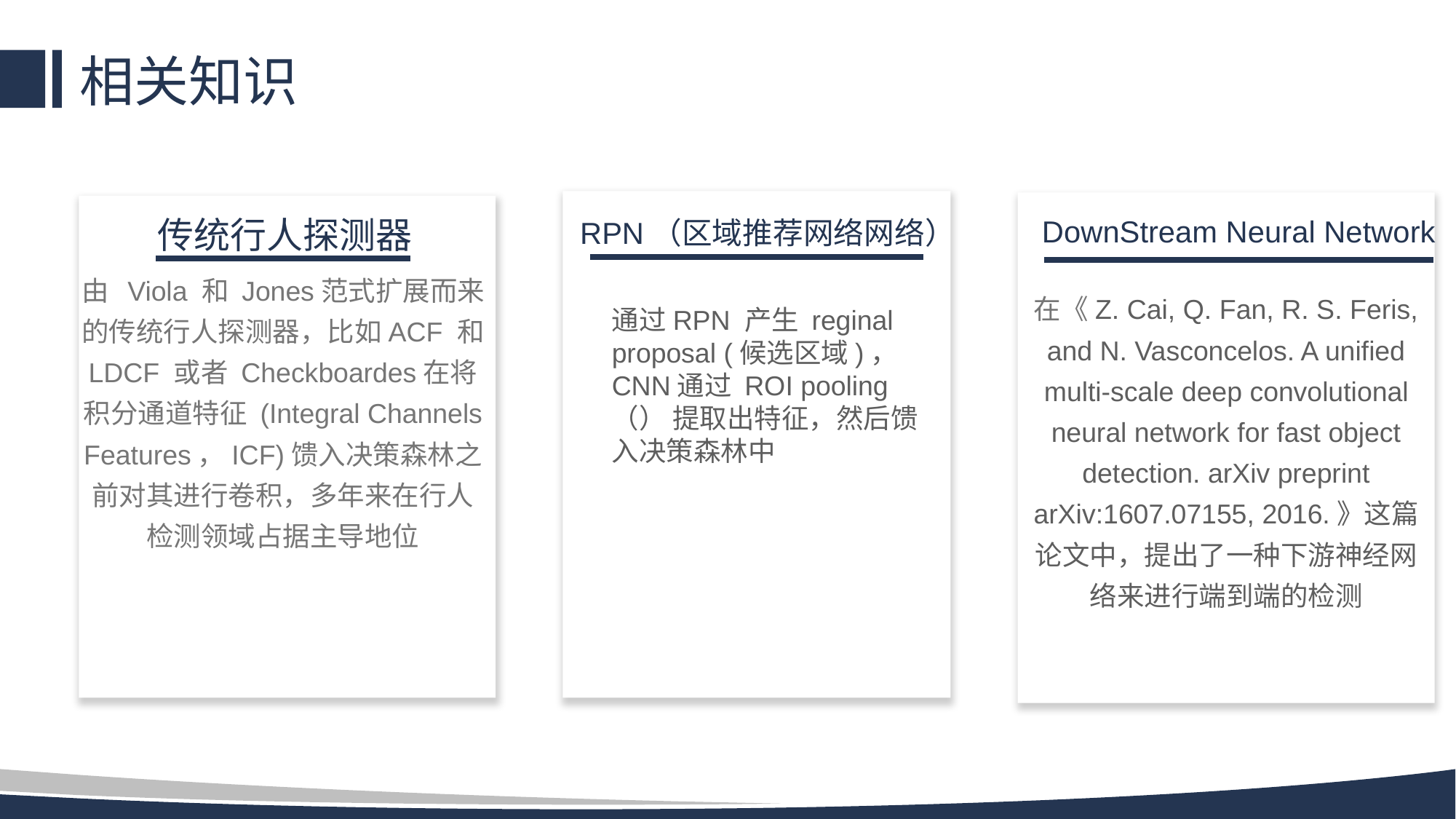

# 相关知识

传统行人探测器
DownStream Neural Network
RPN（区域推荐网络网络）
由  Viola 和 Jones范式扩展而来的传统行人探测器，比如ACF 和 LDCF 或者 Checkboardes在将积分通道特征 (Integral Channels Features，ICF)馈入决策森林之前对其进行卷积，多年来在行人检测领域占据主导地位
在《Z. Cai, Q. Fan, R. S. Feris, and N. Vasconcelos. A unified multi-scale deep convolutional neural network for fast object detection. arXiv preprint arXiv:1607.07155, 2016.》这篇论文中，提出了一种下游神经网络来进行端到端的检测
通过RPN 产生 reginal proposal (候选区域)，CNN通过 ROI pooling （） 提取出特征，然后馈入决策森林中